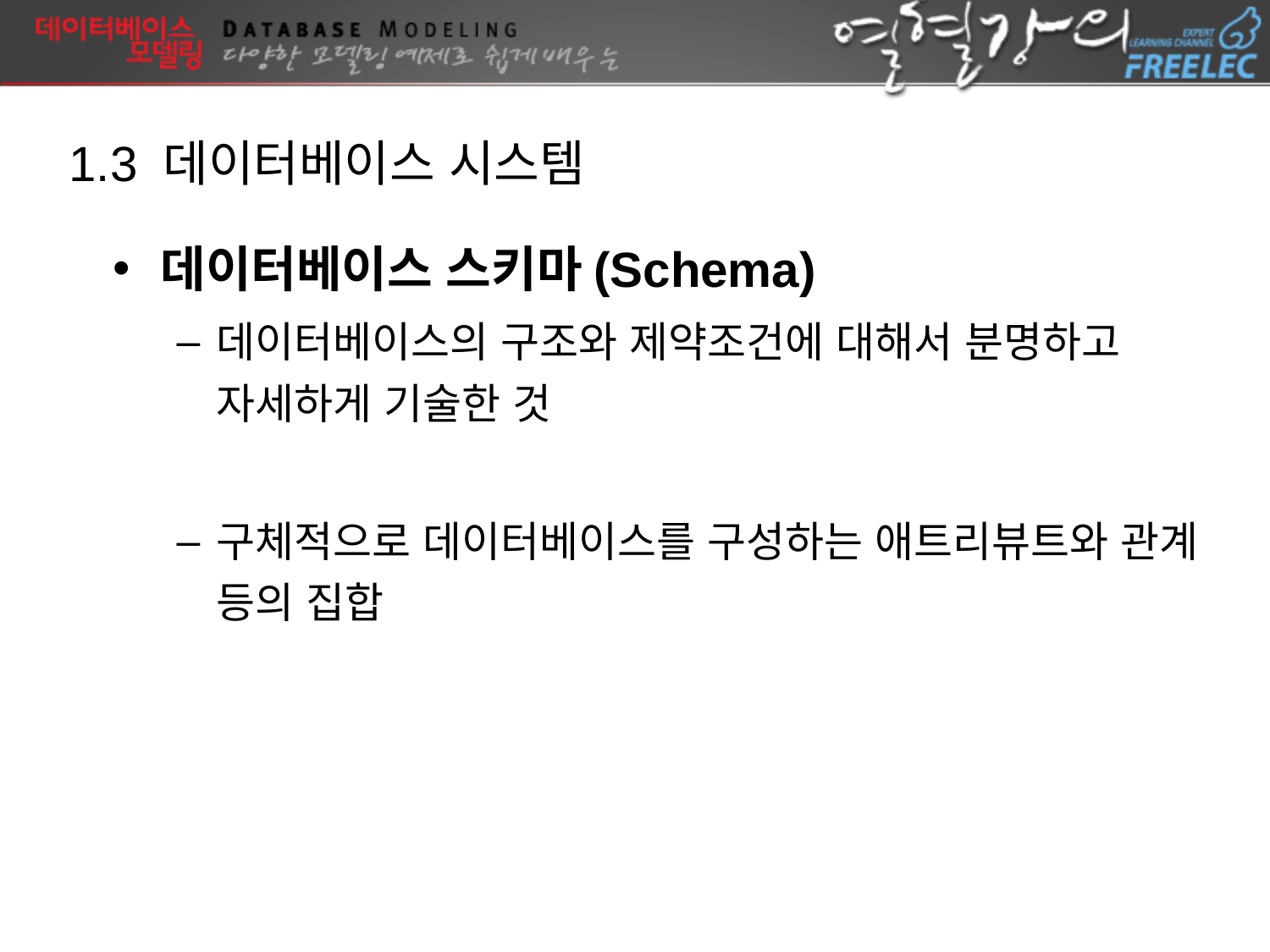

1.3 데이터베이스 시스템
데이터베이스 스키마(Schema)
데이터베이스의 구조와 제약조건에 대해서 분명하고 자세하게 기술한 것

구체적으로 데이터베이스를 구성하는 애트리뷰트와 관계 등의 집합